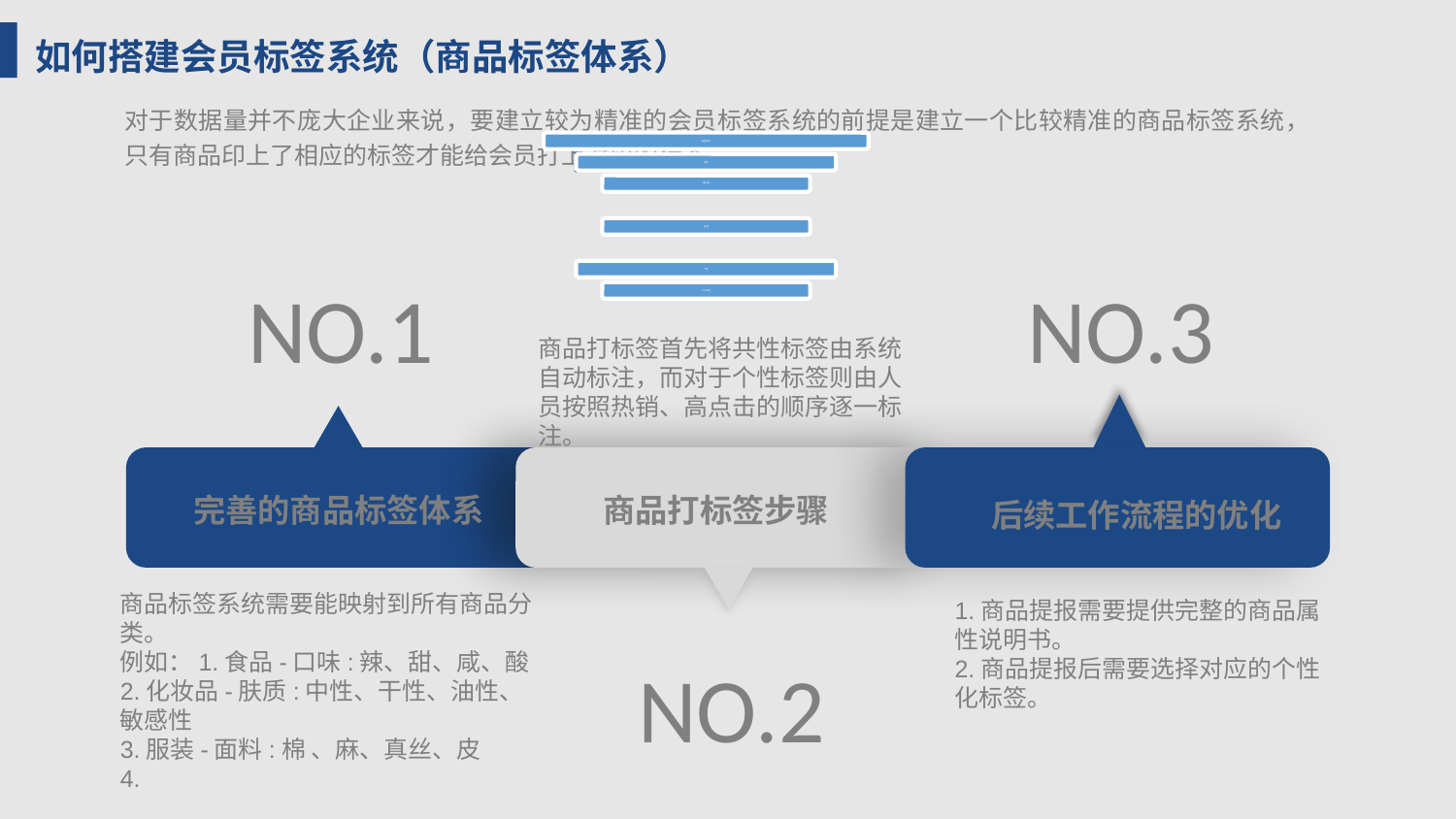

如何搭建会员标签系统（商品标签体系）
对于数据量并不庞大企业来说，要建立较为精准的会员标签系统的前提是建立一个比较精准的商品标签系统，只有商品印上了相应的标签才能给会员打上对应的标签
标签结构
共性
细分类
品牌
个性
人工完成
NO.3
NO.1
商品打标签首先将共性标签由系统自动标注，而对于个性标签则由人员按照热销、高点击的顺序逐一标注。

完善的商品标签体系
商品打标签步骤
后续工作流程的优化

商品标签系统需要能映射到所有商品分类。
例如：1.食品-口味:辣、甜、咸、酸
2.化妆品-肤质:中性、干性、油性、敏感性
3.服装-面料:棉 、麻、真丝、皮
4.
1.商品提报需要提供完整的商品属性说明书。
2.商品提报后需要选择对应的个性化标签。
NO.2